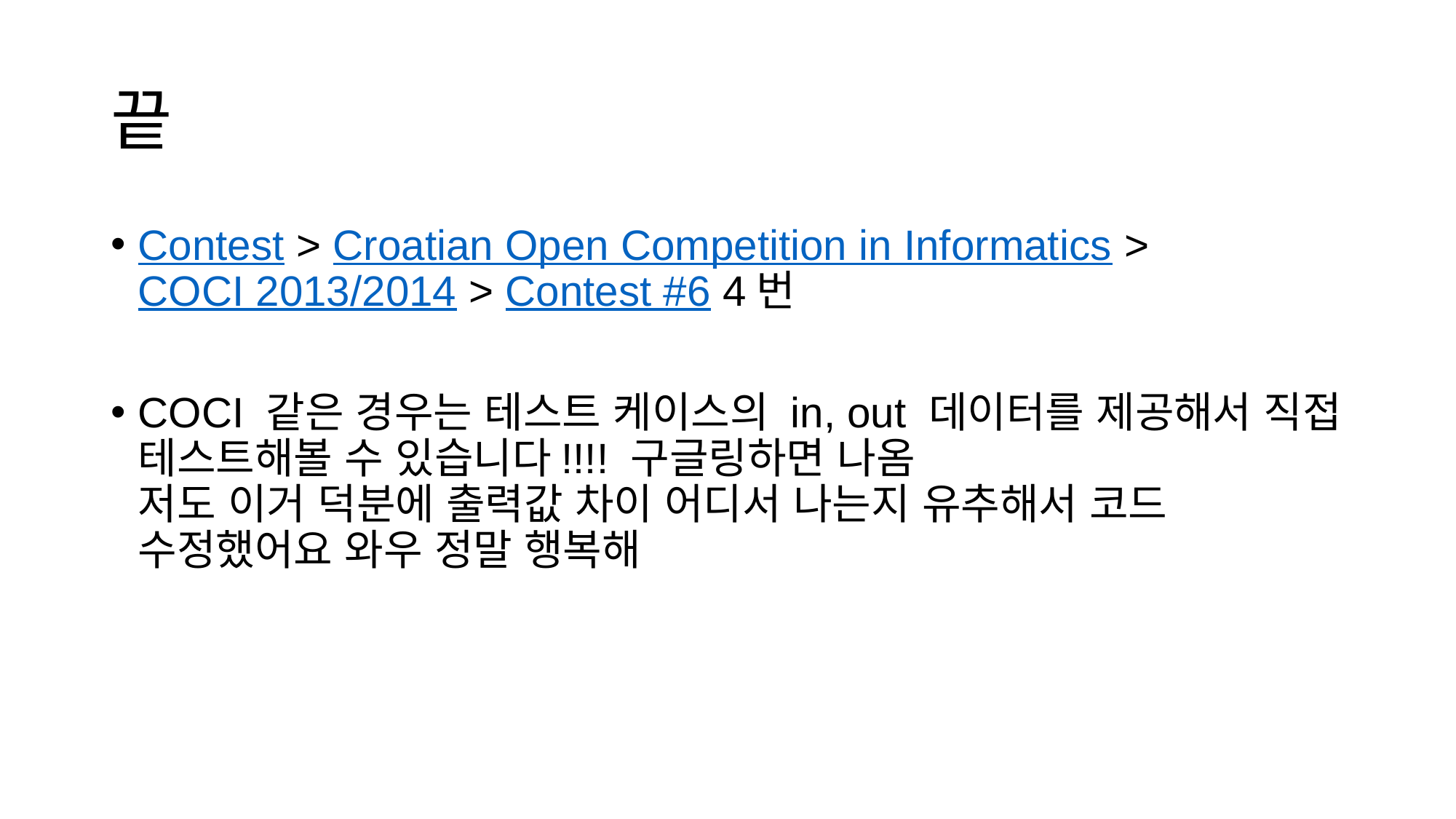

# 끝
Contest > Croatian Open Competition in Informatics > COCI 2013/2014 > Contest #6 4번

COCI 같은 경우는 테스트 케이스의 in, out 데이터를 제공해서 직접 테스트해볼 수 있습니다!!!! 구글링하면 나옴
저도 이거 덕분에 출력값 차이 어디서 나는지 유추해서 코드 수정했어요 와우 정말 행복해